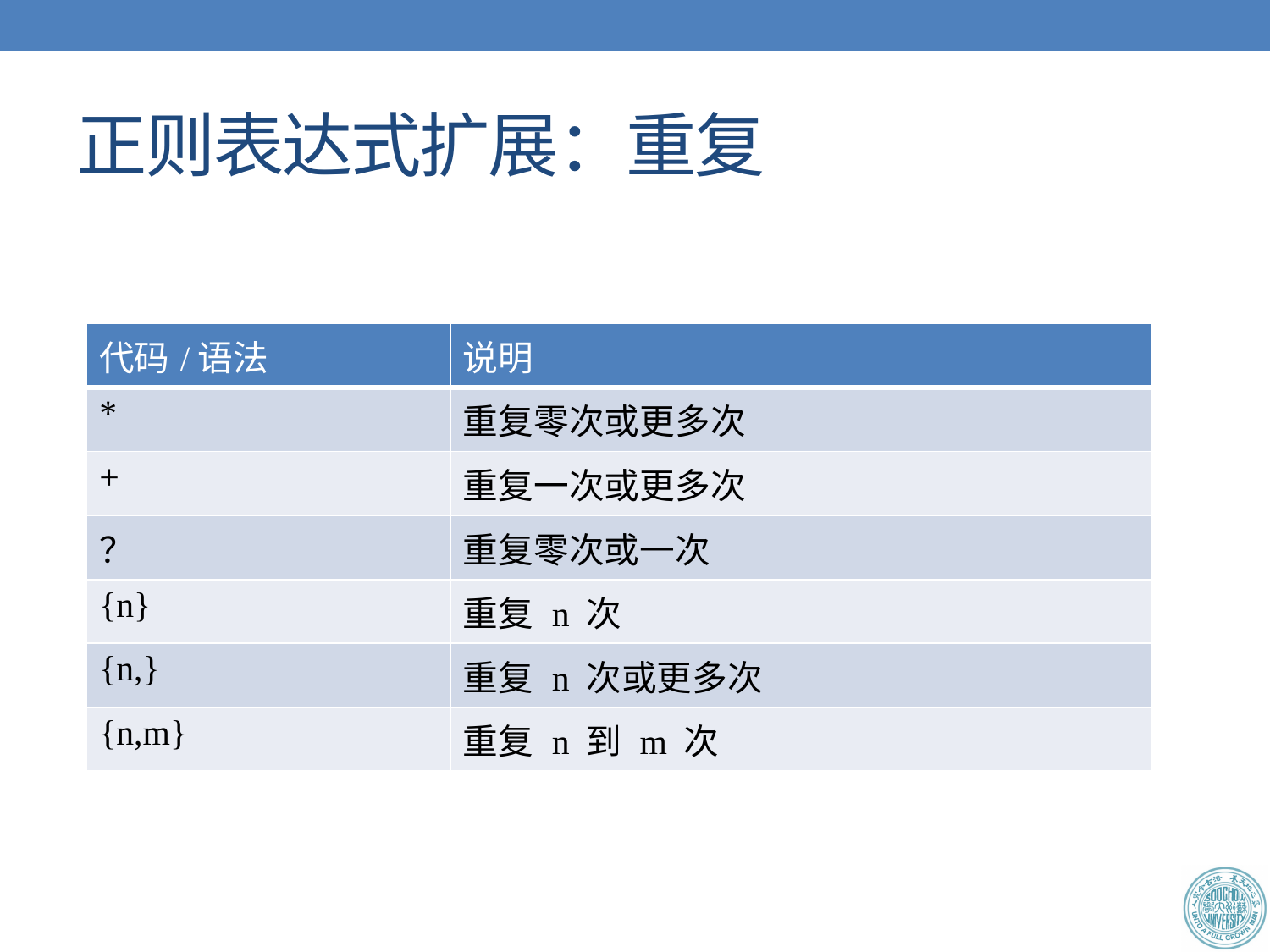

# 正则表达式扩展：重复
| 代码/语法 | 说明 |
| --- | --- |
| \* | 重复零次或更多次 |
| + | 重复一次或更多次 |
| ？ | 重复零次或一次 |
| {n} | 重复 n 次 |
| {n,} | 重复 n 次或更多次 |
| {n,m} | 重复 n 到 m 次 |